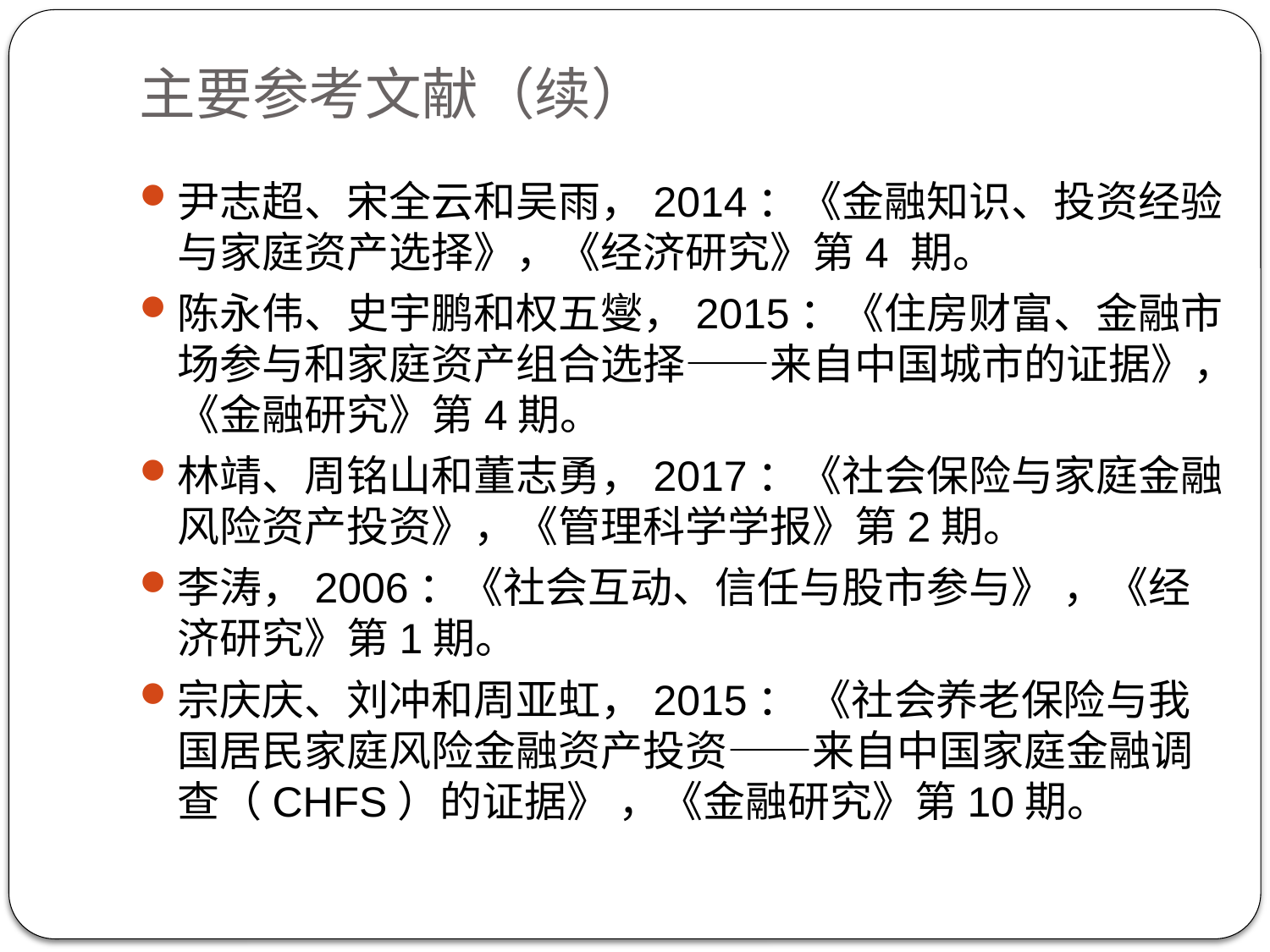

# 主要参考文献（续）
尹志超、宋全云和吴雨，2014：《金融知识、投资经验与家庭资产选择》，《经济研究》第4 期。
陈永伟、史宇鹏和权五燮，2015：《住房财富、金融市场参与和家庭资产组合选择——来自中国城市的证据》，《金融研究》第4期。
林靖、周铭山和董志勇，2017：《社会保险与家庭金融风险资产投资》，《管理科学学报》第2期。
李涛，2006：《社会互动、信任与股市参与》 ，《经济研究》第1期。
宗庆庆、刘冲和周亚虹，2015： 《社会养老保险与我国居民家庭风险金融资产投资——来自中国家庭金融调查（CHFS）的证据》 ，《金融研究》第10期。

17